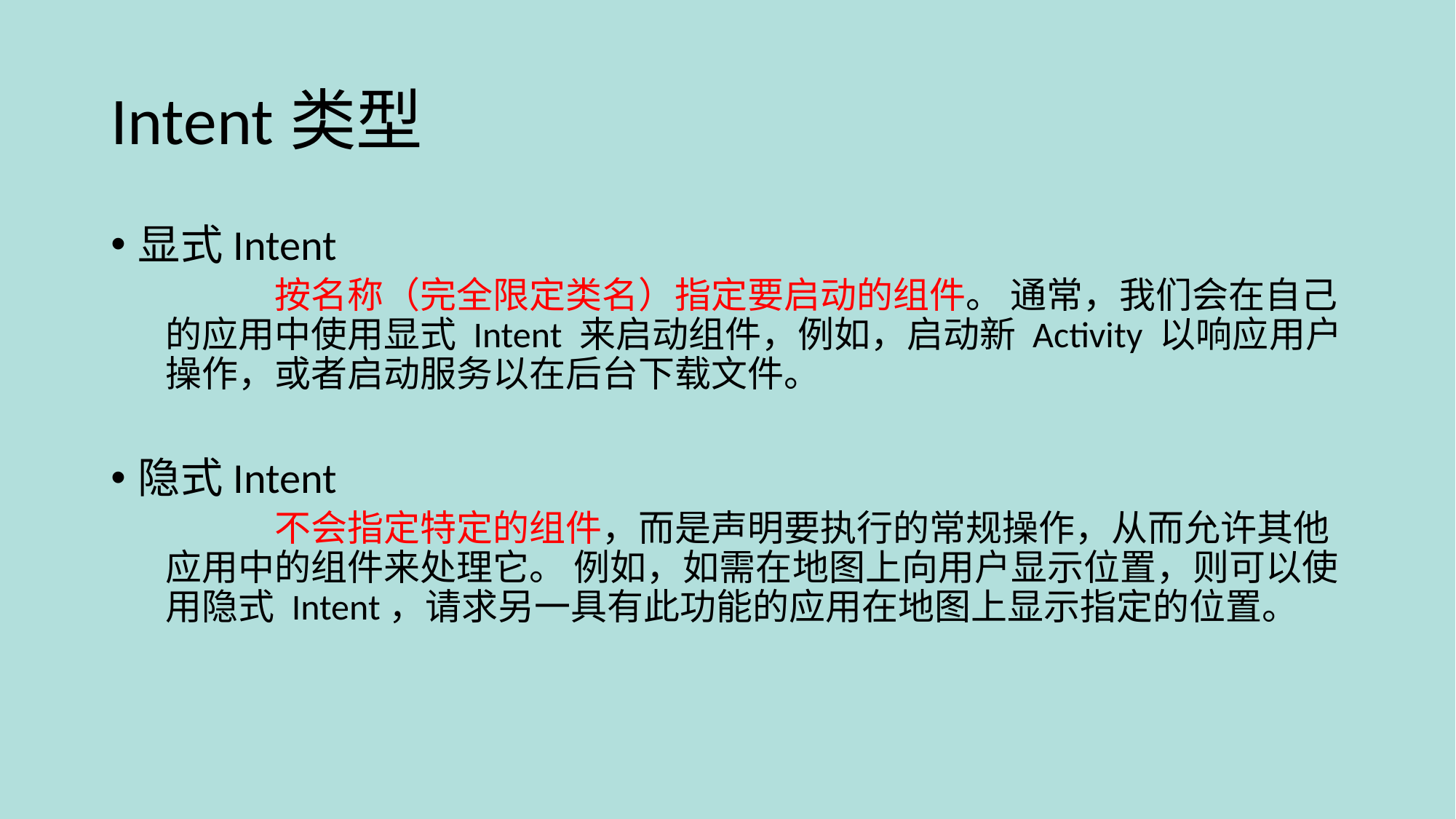

# Intent类型
显式Intent
	按名称（完全限定类名）指定要启动的组件。 通常，我们会在自己的应用中使用显式 Intent 来启动组件，例如，启动新 Activity 以响应用户操作，或者启动服务以在后台下载文件。

隐式Intent
	不会指定特定的组件，而是声明要执行的常规操作，从而允许其他应用中的组件来处理它。 例如，如需在地图上向用户显示位置，则可以使用隐式 Intent，请求另一具有此功能的应用在地图上显示指定的位置。